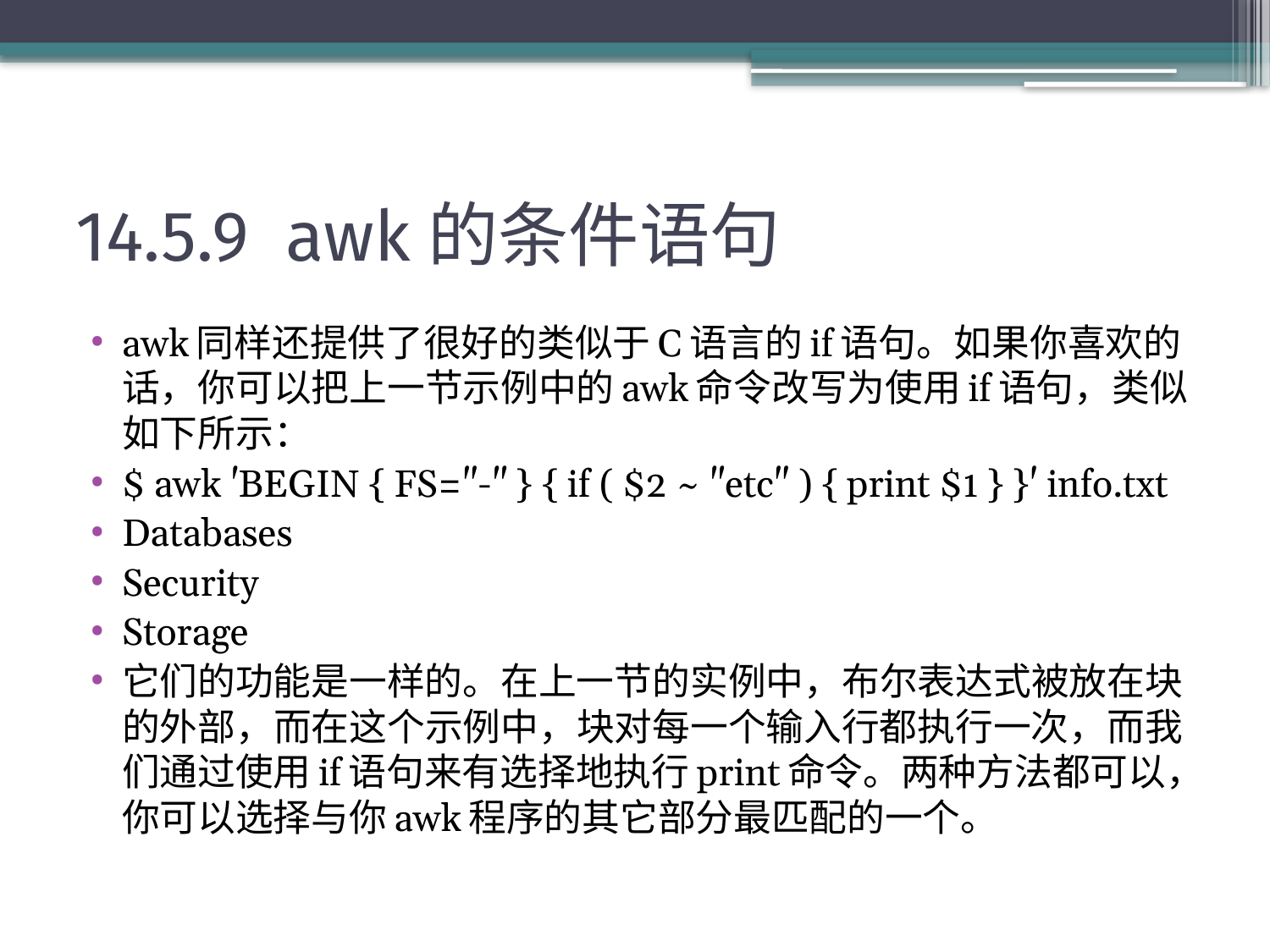

# 14.5.9  awk的条件语句
awk同样还提供了很好的类似于C语言的if语句。如果你喜欢的话，你可以把上一节示例中的awk命令改写为使用if语句，类似如下所示：
$ awk 'BEGIN { FS="-" } { if ( $2 ~ "etc" ) { print $1 } }' info.txt
Databases
Security
Storage
它们的功能是一样的。在上一节的实例中，布尔表达式被放在块的外部，而在这个示例中，块对每一个输入行都执行一次，而我们通过使用if语句来有选择地执行print命令。两种方法都可以，你可以选择与你awk程序的其它部分最匹配的一个。